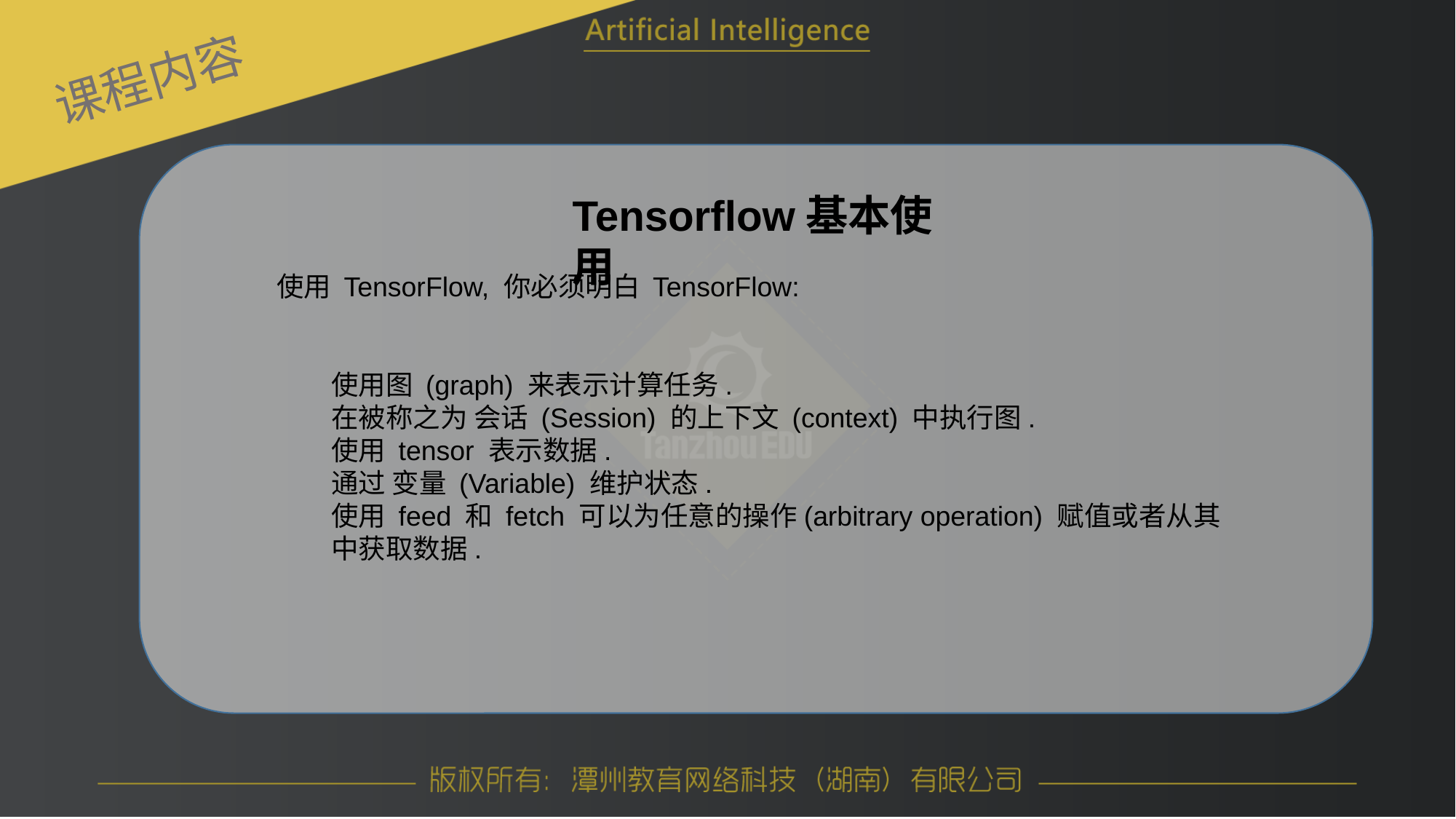

课程内容

Tensorflow基本使用
使用 TensorFlow, 你必须明白 TensorFlow:

使用图 (graph) 来表示计算任务.
在被称之为 会话 (Session) 的上下文 (context) 中执行图.
使用 tensor 表示数据.
通过 变量 (Variable) 维护状态.
使用 feed 和 fetch 可以为任意的操作(arbitrary operation) 赋值或者从其中获取数据.